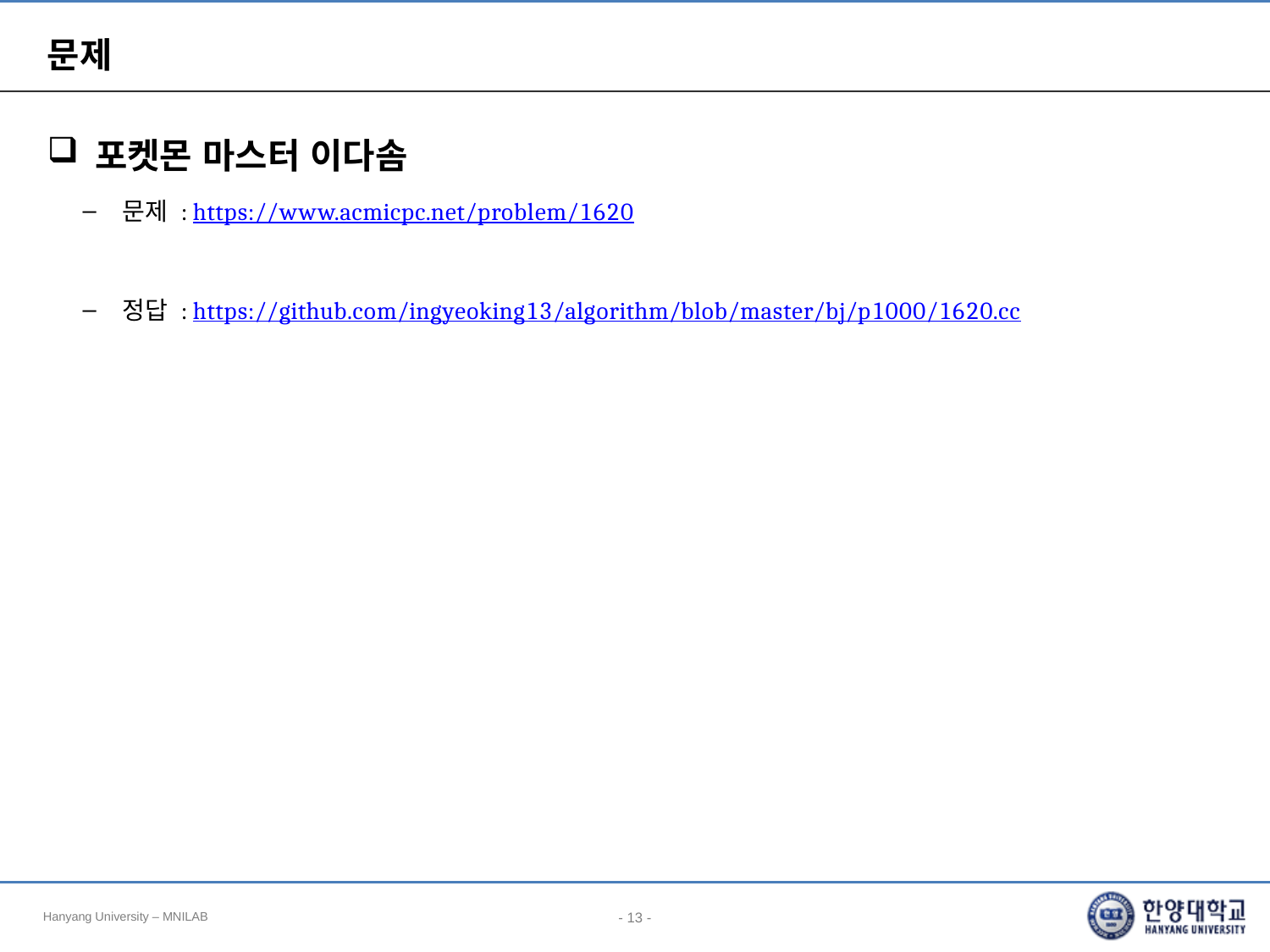

# 문제
포켓몬 마스터 이다솜
문제 : https://www.acmicpc.net/problem/1620

정답 : https://github.com/ingyeoking13/algorithm/blob/master/bj/p1000/1620.cc